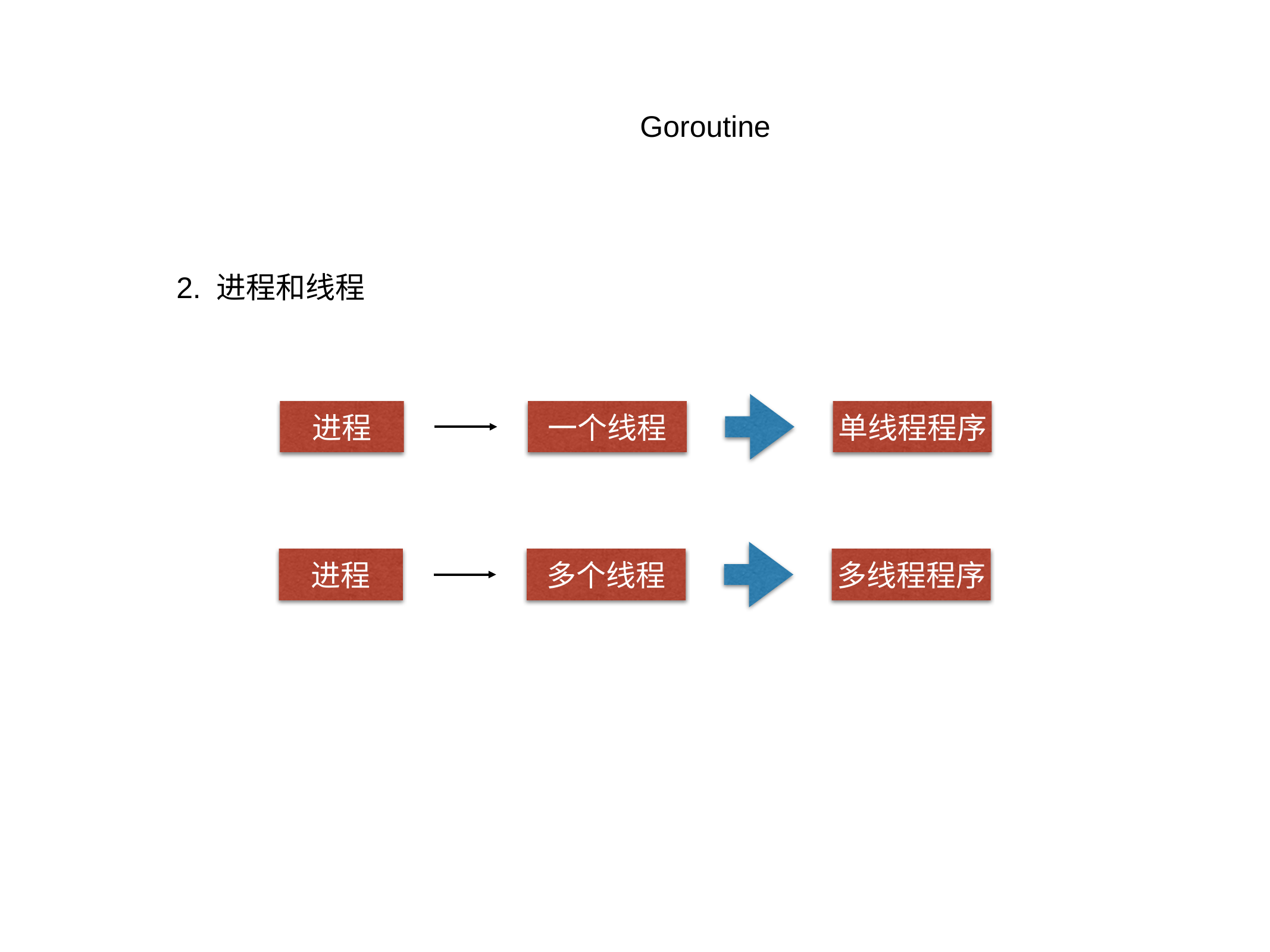

Goroutine
2. 进程和线程

进程
一个线程
单线程程序

进程
多个线程
多线程程序